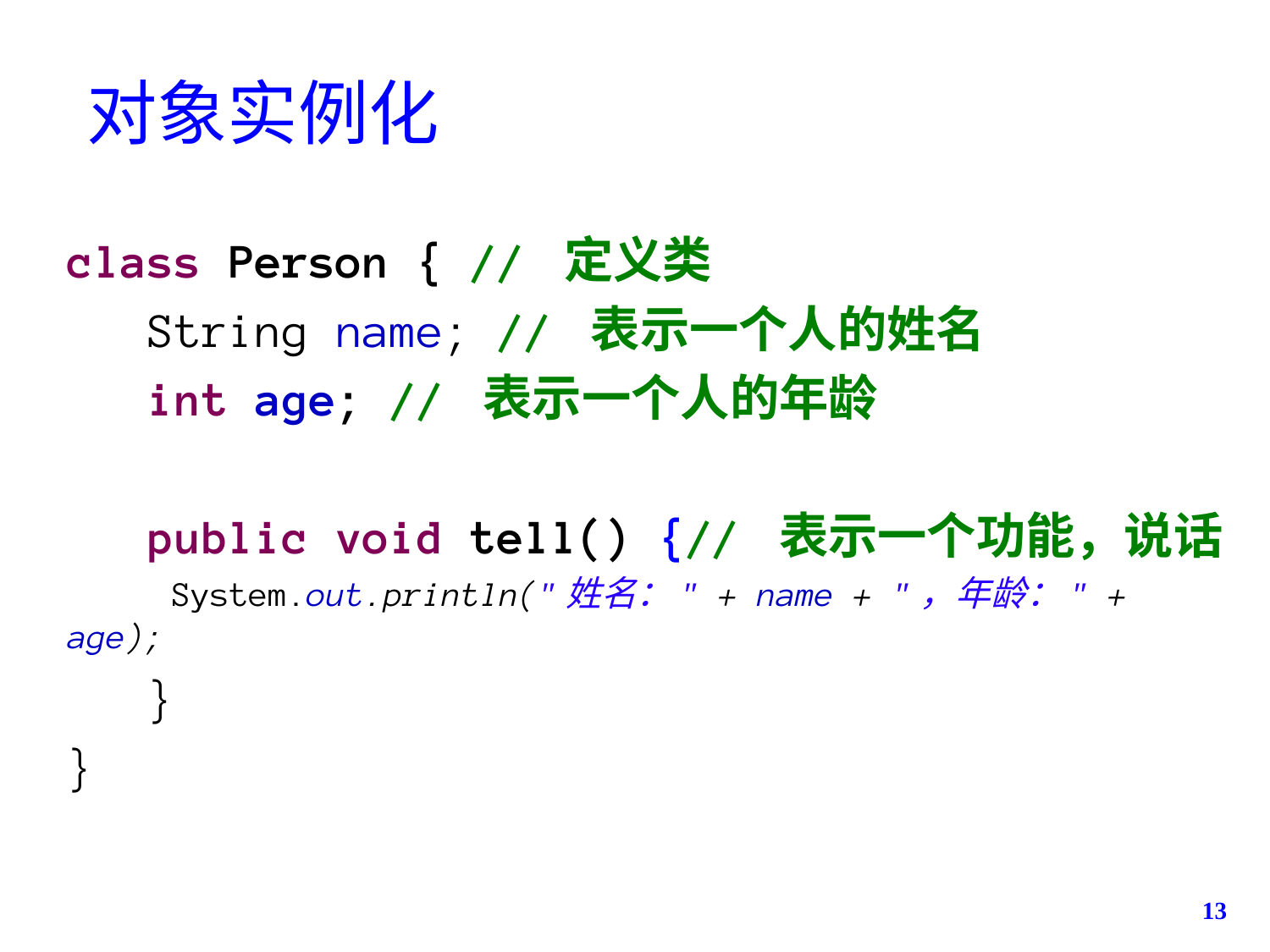

# 对象实例化
class Person { // 定义类
   String name; // 表示一个人的姓名
   int age; // 表示一个人的年龄

   public void tell() {// 表示一个功能，说话
      System.out.println("姓名：" + name + "，年龄：" + age);
   }
}

13